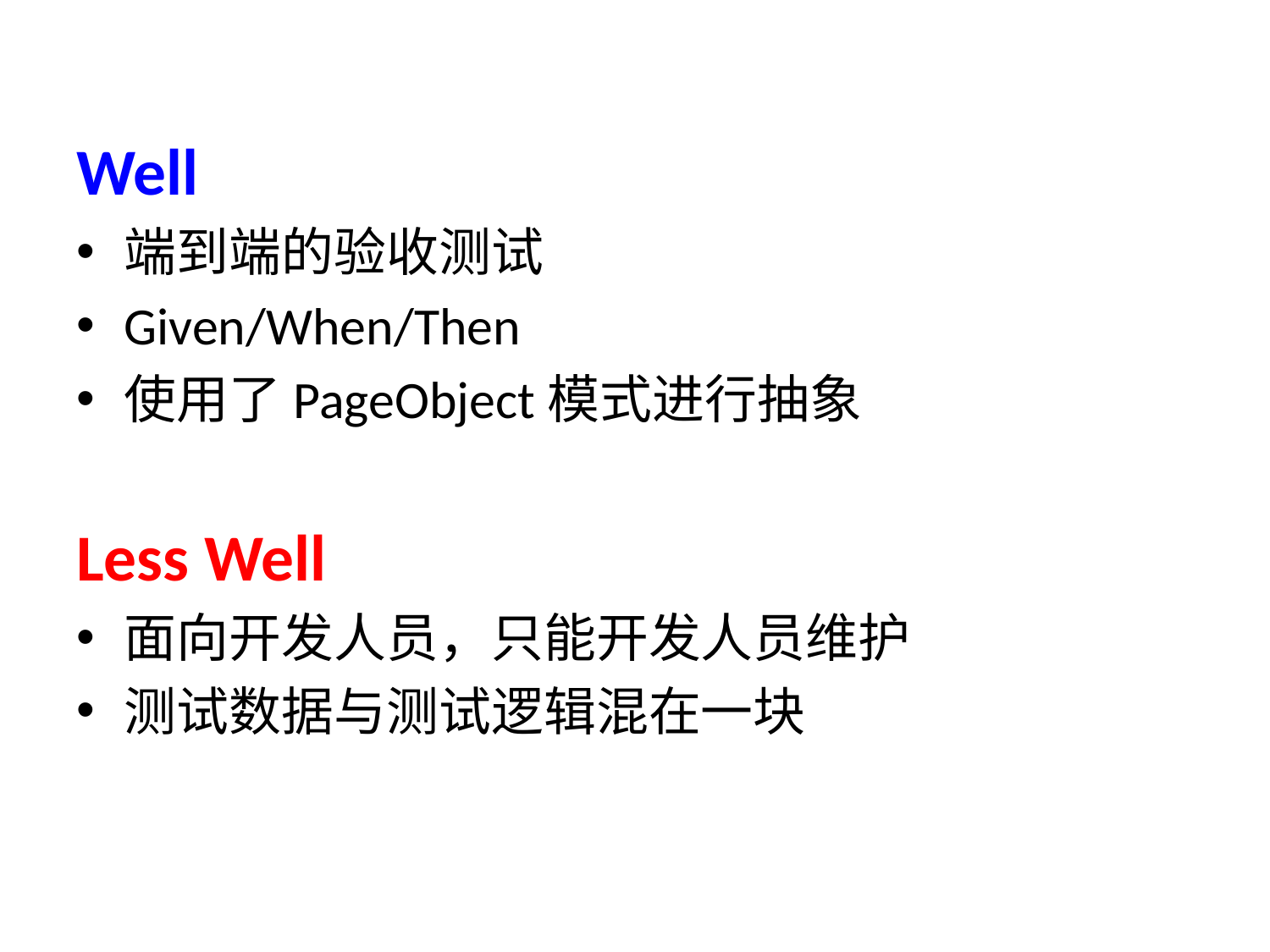

Well
端到端的验收测试
Given/When/Then
使用了PageObject模式进行抽象

Less Well
面向开发人员，只能开发人员维护
测试数据与测试逻辑混在一块